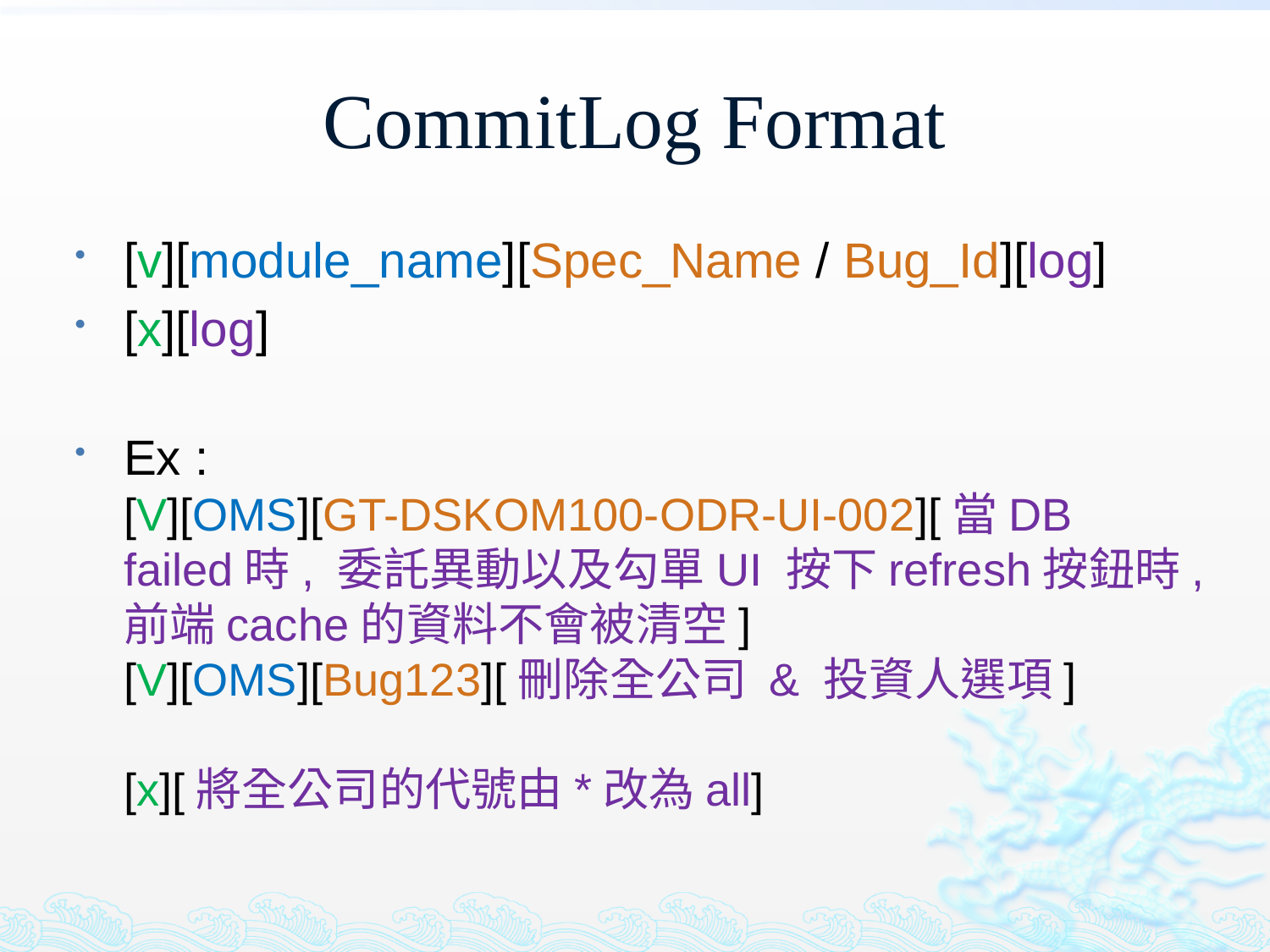

# CommitLog Format
[v][module_name][Spec_Name / Bug_Id][log]
[x][log]
Ex :
[V][OMS][GT-DSKOM100-ODR-UI-002][當DB failed時, 委託異動以及勾單UI 按下refresh按鈕時,前端cache的資料不會被清空]
[V][OMS][Bug123][刪除全公司 & 投資人選項]
[x][將全公司的代號由*改為all]